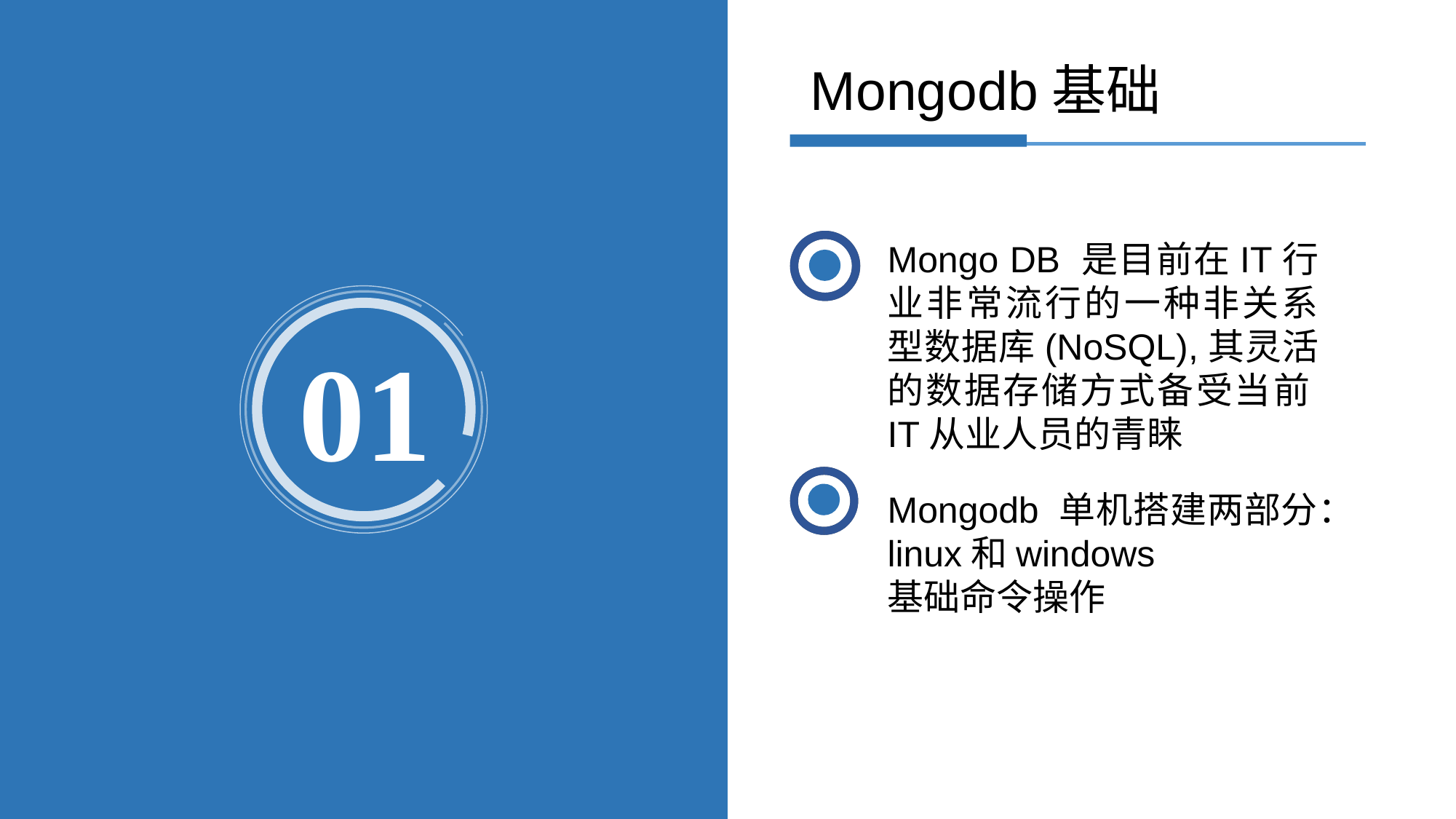

Mongodb基础

Mongo DB 是目前在IT行业非常流行的一种非关系型数据库(NoSQL),其灵活的数据存储方式备受当前IT从业人员的青睐

01

Mongodb 单机搭建两部分：linux和windows
基础命令操作